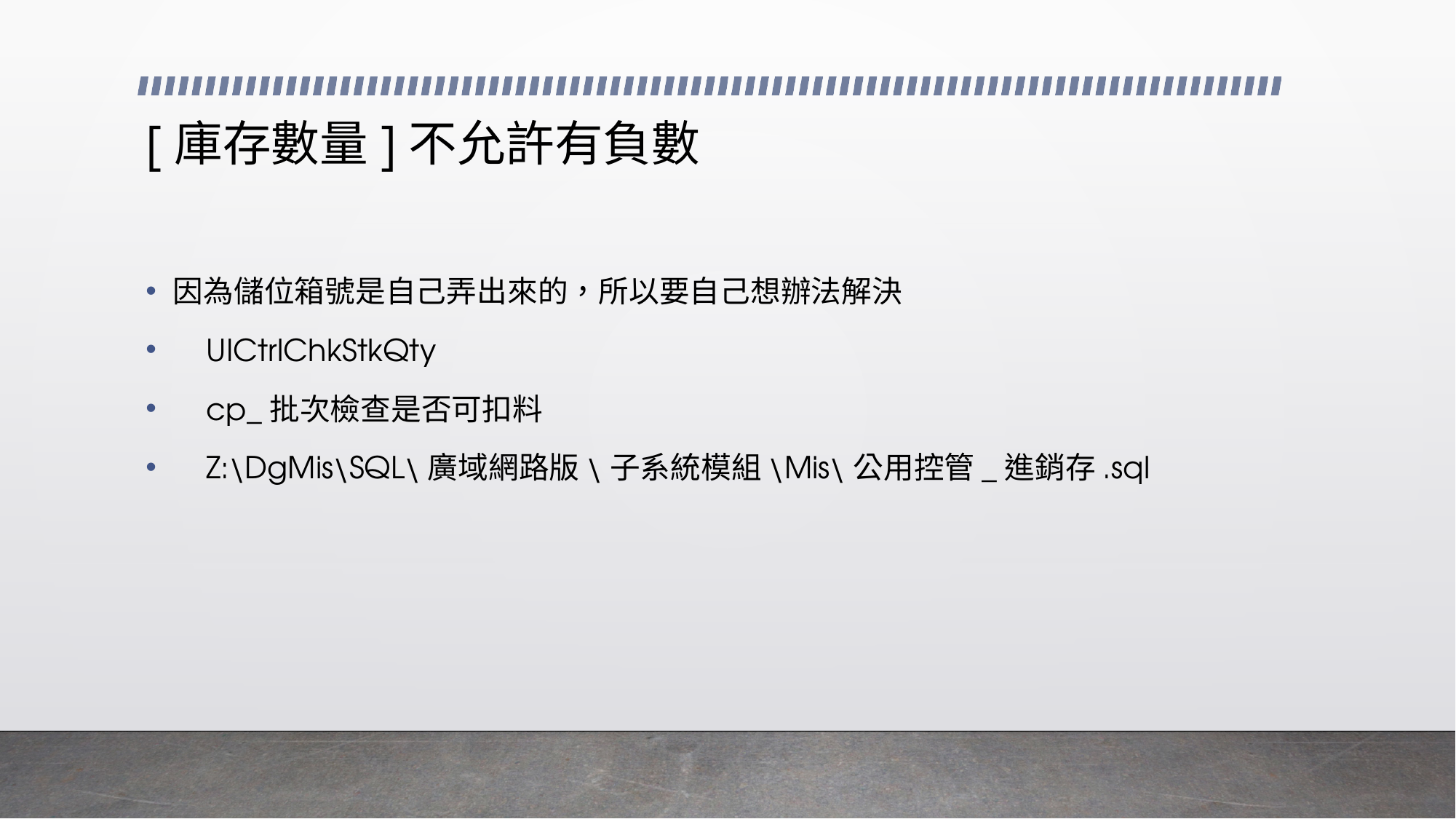

# [庫存數量]不允許有負數
因為儲位箱號是自己弄出來的，所以要自己想辦法解決
    UICtrlChkStkQty
    cp_批次檢查是否可扣料
    Z:\DgMis\SQL\廣域網路版\子系統模組\Mis\公用控管_進銷存.sql